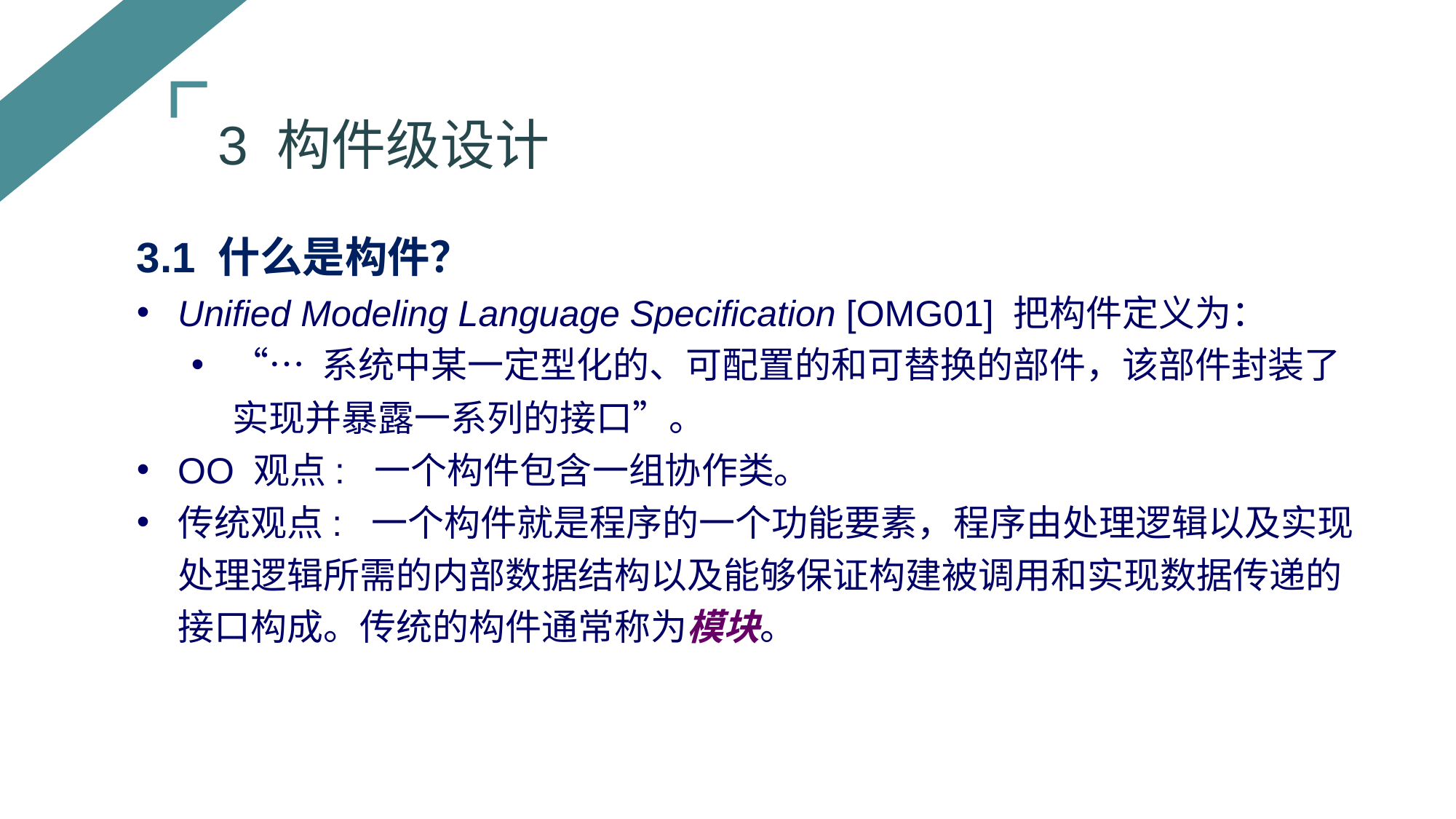

3 构件级设计
3.1 什么是构件？
Unified Modeling Language Specification [OMG01] 把构件定义为：
“… 系统中某一定型化的、可配置的和可替换的部件，该部件封装了实现并暴露一系列的接口”。
OO 观点:  一个构件包含一组协作类。
传统观点:  一个构件就是程序的一个功能要素，程序由处理逻辑以及实现处理逻辑所需的内部数据结构以及能够保证构建被调用和实现数据传递的接口构成。传统的构件通常称为模块。